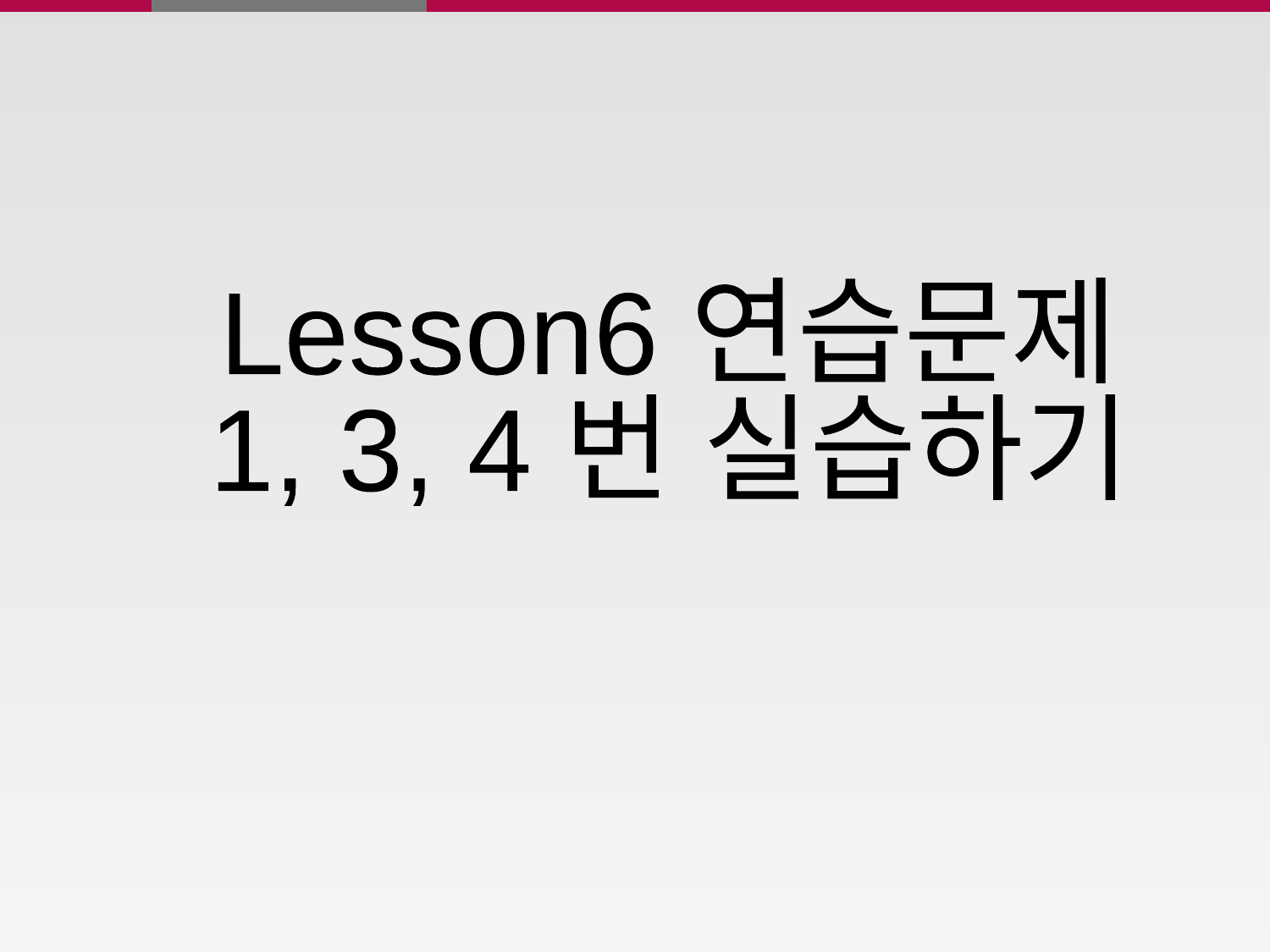

Lesson6 연습문제
1, 3, 4 번 실습하기